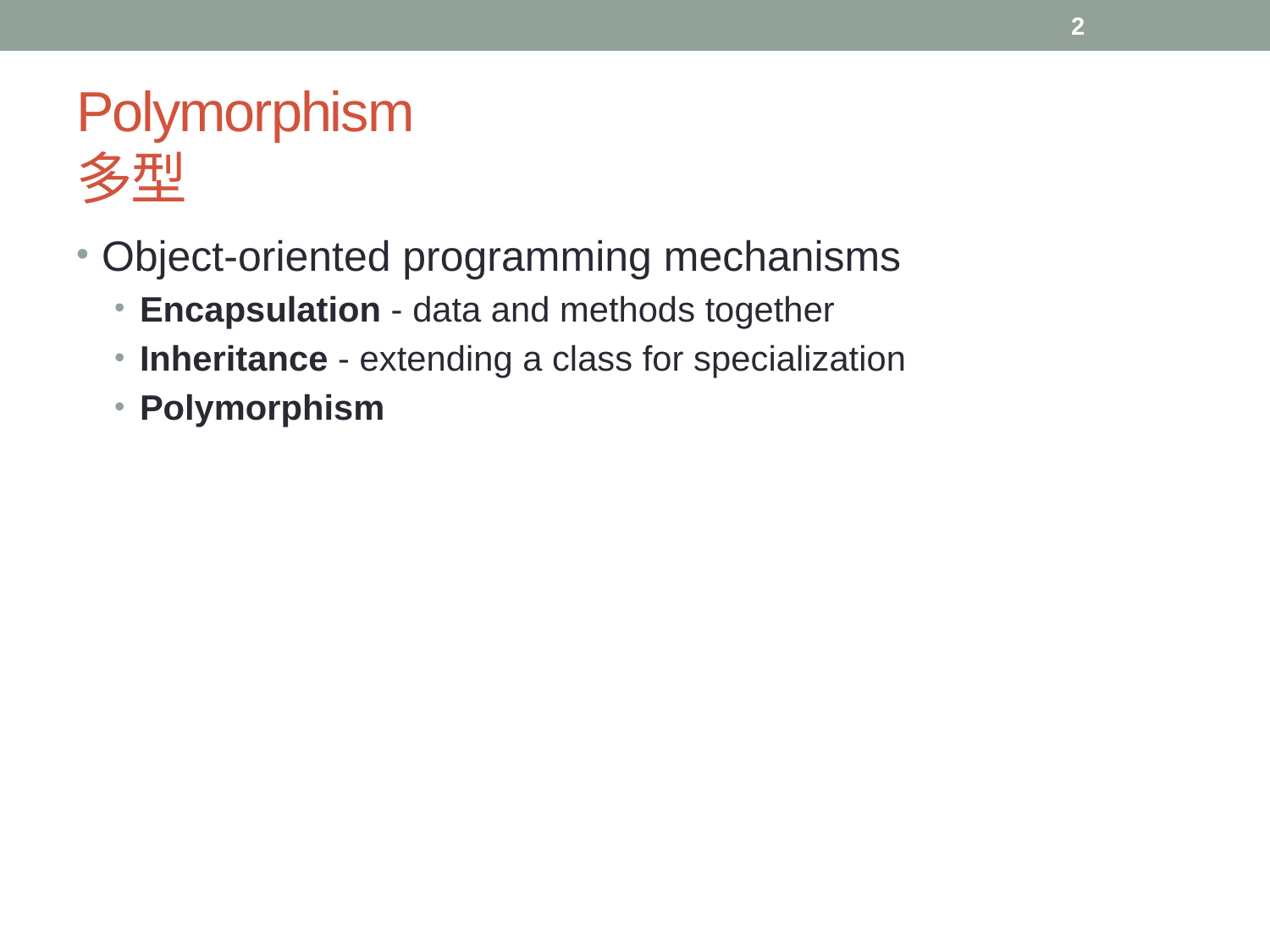

2
# Polymorphism 多型
Object-oriented programming mechanisms
Encapsulation - data and methods together
Inheritance - extending a class for specialization
Polymorphism